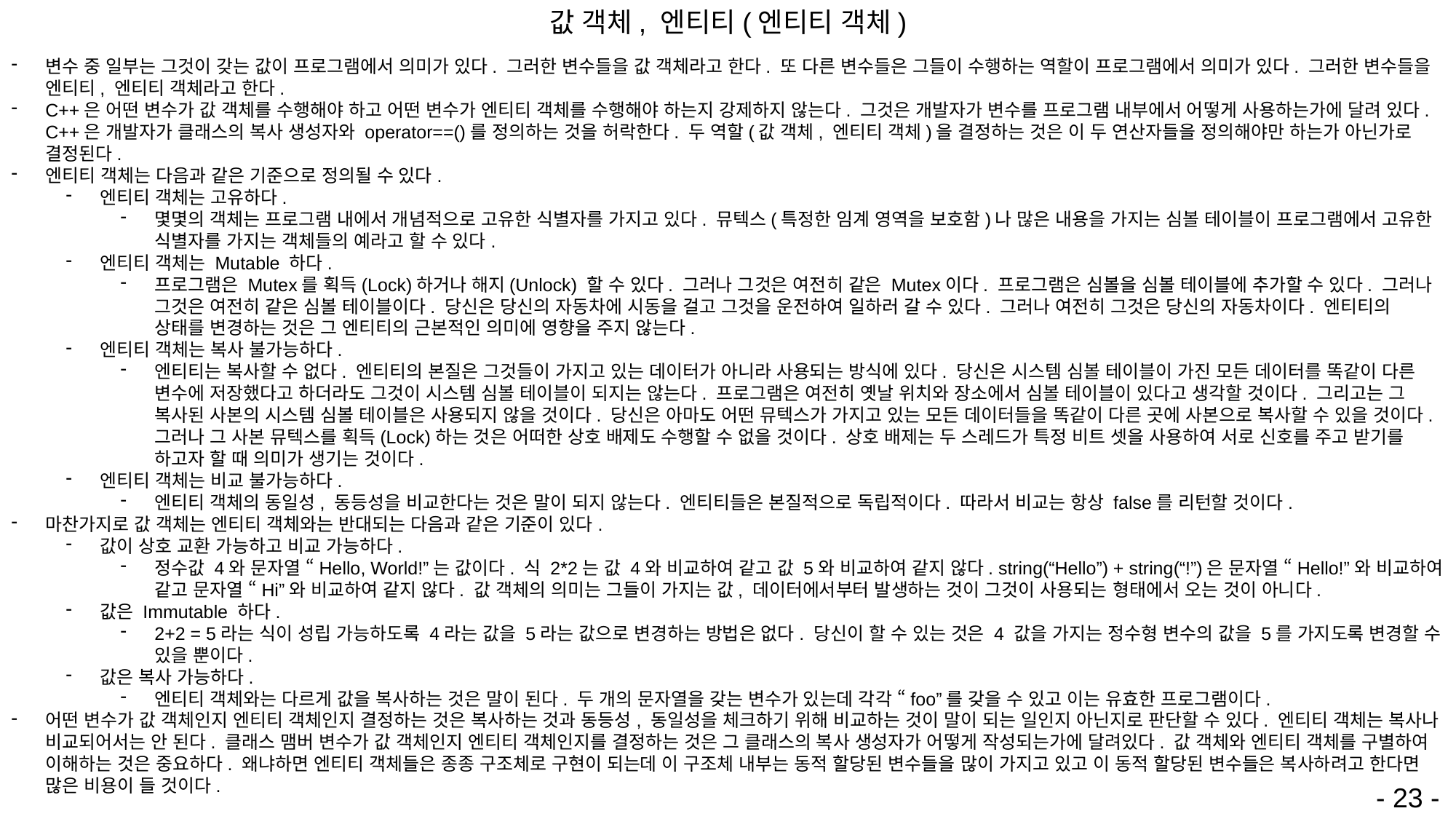

값 객체, 엔티티(엔티티 객체)
변수 중 일부는 그것이 갖는 값이 프로그램에서 의미가 있다. 그러한 변수들을 값 객체라고 한다. 또 다른 변수들은 그들이 수행하는 역할이 프로그램에서 의미가 있다. 그러한 변수들을 엔티티, 엔티티 객체라고 한다.
C++은 어떤 변수가 값 객체를 수행해야 하고 어떤 변수가 엔티티 객체를 수행해야 하는지 강제하지 않는다. 그것은 개발자가 변수를 프로그램 내부에서 어떻게 사용하는가에 달려 있다. C++은 개발자가 클래스의 복사 생성자와 operator==()를 정의하는 것을 허락한다. 두 역할(값 객체, 엔티티 객체)을 결정하는 것은 이 두 연산자들을 정의해야만 하는가 아닌가로 결정된다.
엔티티 객체는 다음과 같은 기준으로 정의될 수 있다.
엔티티 객체는 고유하다.
몇몇의 객체는 프로그램 내에서 개념적으로 고유한 식별자를 가지고 있다. 뮤텍스(특정한 임계 영역을 보호함)나 많은 내용을 가지는 심볼 테이블이 프로그램에서 고유한 식별자를 가지는 객체들의 예라고 할 수 있다.
엔티티 객체는 Mutable 하다.
프로그램은 Mutex를 획득(Lock)하거나 해지(Unlock) 할 수 있다. 그러나 그것은 여전히 같은 Mutex이다. 프로그램은 심볼을 심볼 테이블에 추가할 수 있다. 그러나 그것은 여전히 같은 심볼 테이블이다. 당신은 당신의 자동차에 시동을 걸고 그것을 운전하여 일하러 갈 수 있다. 그러나 여전히 그것은 당신의 자동차이다. 엔티티의 상태를 변경하는 것은 그 엔티티의 근본적인 의미에 영향을 주지 않는다.
엔티티 객체는 복사 불가능하다.
엔티티는 복사할 수 없다. 엔티티의 본질은 그것들이 가지고 있는 데이터가 아니라 사용되는 방식에 있다. 당신은 시스템 심볼 테이블이 가진 모든 데이터를 똑같이 다른 변수에 저장했다고 하더라도 그것이 시스템 심볼 테이블이 되지는 않는다. 프로그램은 여전히 옛날 위치와 장소에서 심볼 테이블이 있다고 생각할 것이다. 그리고는 그 복사된 사본의 시스템 심볼 테이블은 사용되지 않을 것이다. 당신은 아마도 어떤 뮤텍스가 가지고 있는 모든 데이터들을 똑같이 다른 곳에 사본으로 복사할 수 있을 것이다. 그러나 그 사본 뮤텍스를 획득(Lock)하는 것은 어떠한 상호 배제도 수행할 수 없을 것이다. 상호 배제는 두 스레드가 특정 비트 셋을 사용하여 서로 신호를 주고 받기를 하고자 할 때 의미가 생기는 것이다.
엔티티 객체는 비교 불가능하다.
엔티티 객체의 동일성, 동등성을 비교한다는 것은 말이 되지 않는다. 엔티티들은 본질적으로 독립적이다. 따라서 비교는 항상 false를 리턴할 것이다.
마찬가지로 값 객체는 엔티티 객체와는 반대되는 다음과 같은 기준이 있다.
값이 상호 교환 가능하고 비교 가능하다.
정수값 4와 문자열 “Hello, World!”는 값이다. 식 2*2는 값 4와 비교하여 같고 값 5와 비교하여 같지 않다. string(“Hello”) + string(“!”)은 문자열 “Hello!”와 비교하여 같고 문자열 “Hi”와 비교하여 같지 않다. 값 객체의 의미는 그들이 가지는 값, 데이터에서부터 발생하는 것이 그것이 사용되는 형태에서 오는 것이 아니다.
값은 Immutable 하다.
2+2 = 5라는 식이 성립 가능하도록 4라는 값을 5라는 값으로 변경하는 방법은 없다. 당신이 할 수 있는 것은 4 값을 가지는 정수형 변수의 값을 5를 가지도록 변경할 수 있을 뿐이다.
값은 복사 가능하다.
엔티티 객체와는 다르게 값을 복사하는 것은 말이 된다. 두 개의 문자열을 갖는 변수가 있는데 각각 “foo”를 갖을 수 있고 이는 유효한 프로그램이다.
어떤 변수가 값 객체인지 엔티티 객체인지 결정하는 것은 복사하는 것과 동등성, 동일성을 체크하기 위해 비교하는 것이 말이 되는 일인지 아닌지로 판단할 수 있다. 엔티티 객체는 복사나 비교되어서는 안 된다. 클래스 맴버 변수가 값 객체인지 엔티티 객체인지를 결정하는 것은 그 클래스의 복사 생성자가 어떻게 작성되는가에 달려있다. 값 객체와 엔티티 객체를 구별하여 이해하는 것은 중요하다. 왜냐하면 엔티티 객체들은 종종 구조체로 구현이 되는데 이 구조체 내부는 동적 할당된 변수들을 많이 가지고 있고 이 동적 할당된 변수들은 복사하려고 한다면 많은 비용이 들 것이다.
- 23 -